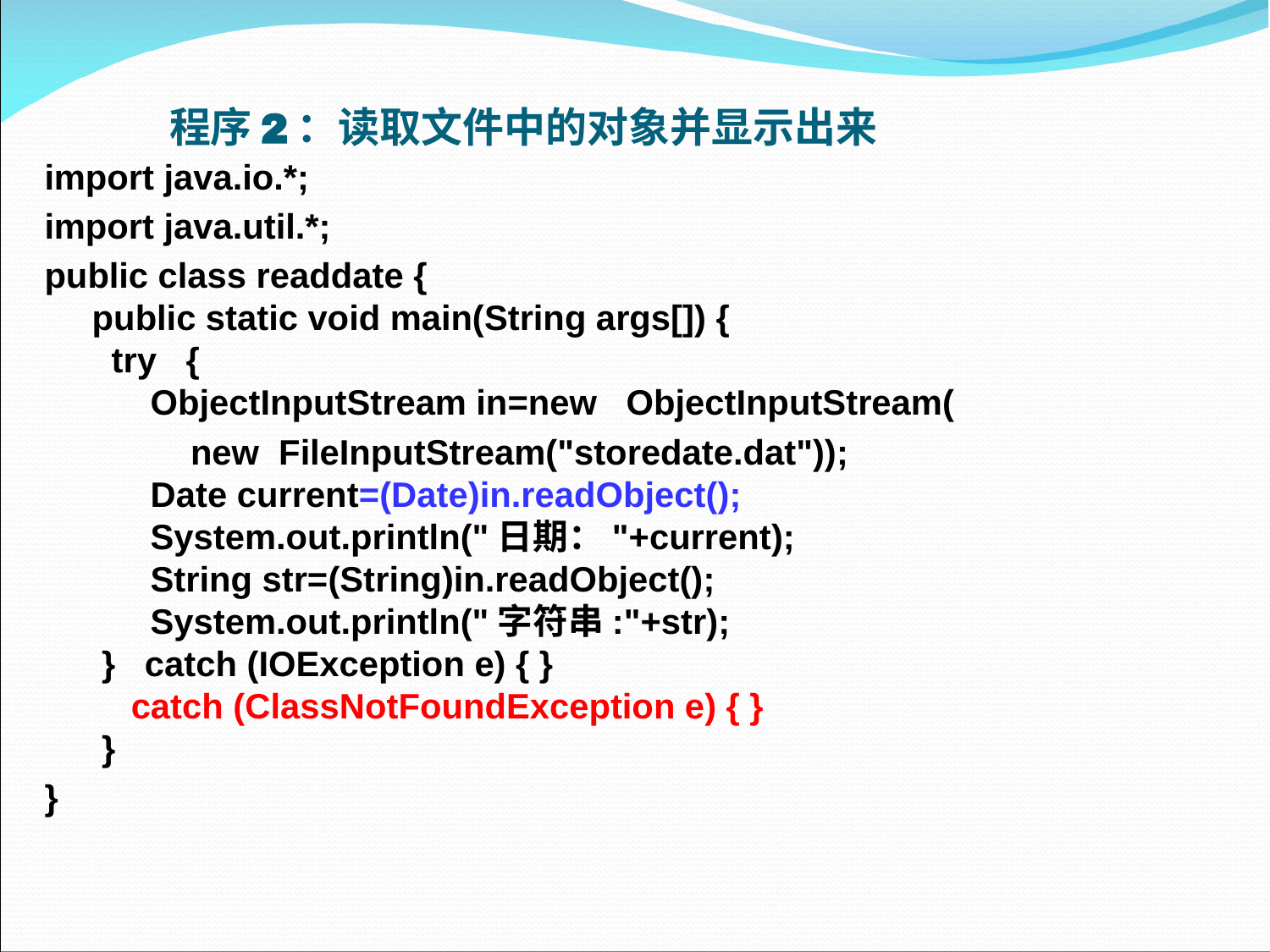

# 程序2：读取文件中的对象并显示出来
import java.io.*;
import java.util.*;
public class readdate {
 public static void main(String args[]) {
   try   { 
       ObjectInputStream in=new   ObjectInputStream(
               new  FileInputStream("storedate.dat"));
       Date current=(Date)in.readObject();
       System.out.println("日期："+current);
       String str=(String)in.readObject();
       System.out.println("字符串:"+str);
  }   catch (IOException e) { } 
     catch (ClassNotFoundException e) { }
  }
}